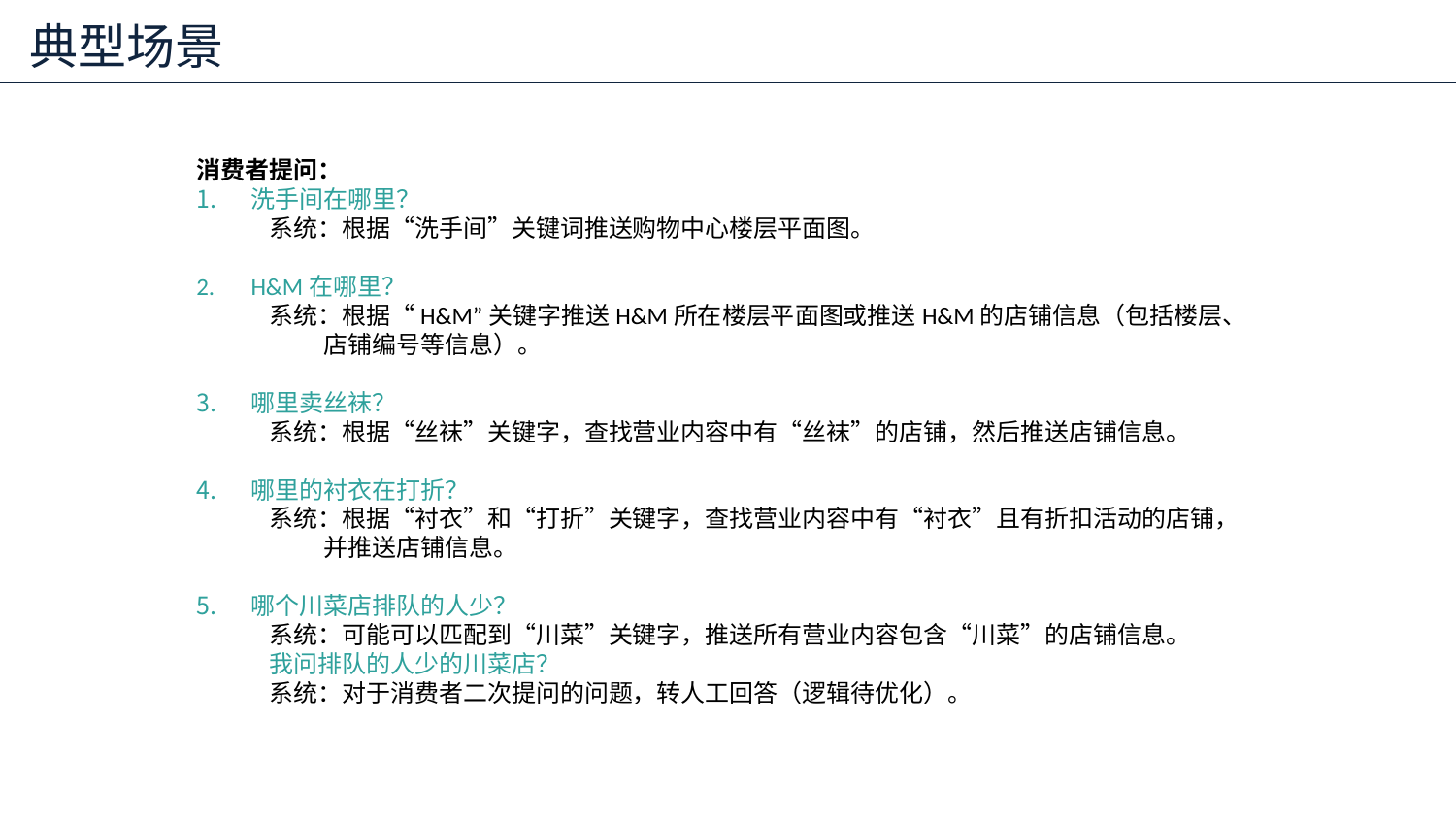

典型场景
消费者提问：
洗手间在哪里？
系统：根据“洗手间”关键词推送购物中心楼层平面图。

H&M在哪里？
系统：根据“H&M”关键字推送H&M所在楼层平面图或推送H&M的店铺信息（包括楼层、店铺编号等信息）。

哪里卖丝袜？
系统：根据“丝袜”关键字，查找营业内容中有“丝袜”的店铺，然后推送店铺信息。

哪里的衬衣在打折？
系统：根据“衬衣”和“打折”关键字，查找营业内容中有“衬衣”且有折扣活动的店铺，并推送店铺信息。

哪个川菜店排队的人少？
系统：可能可以匹配到“川菜”关键字，推送所有营业内容包含“川菜”的店铺信息。
我问排队的人少的川菜店？
系统：对于消费者二次提问的问题，转人工回答（逻辑待优化）。